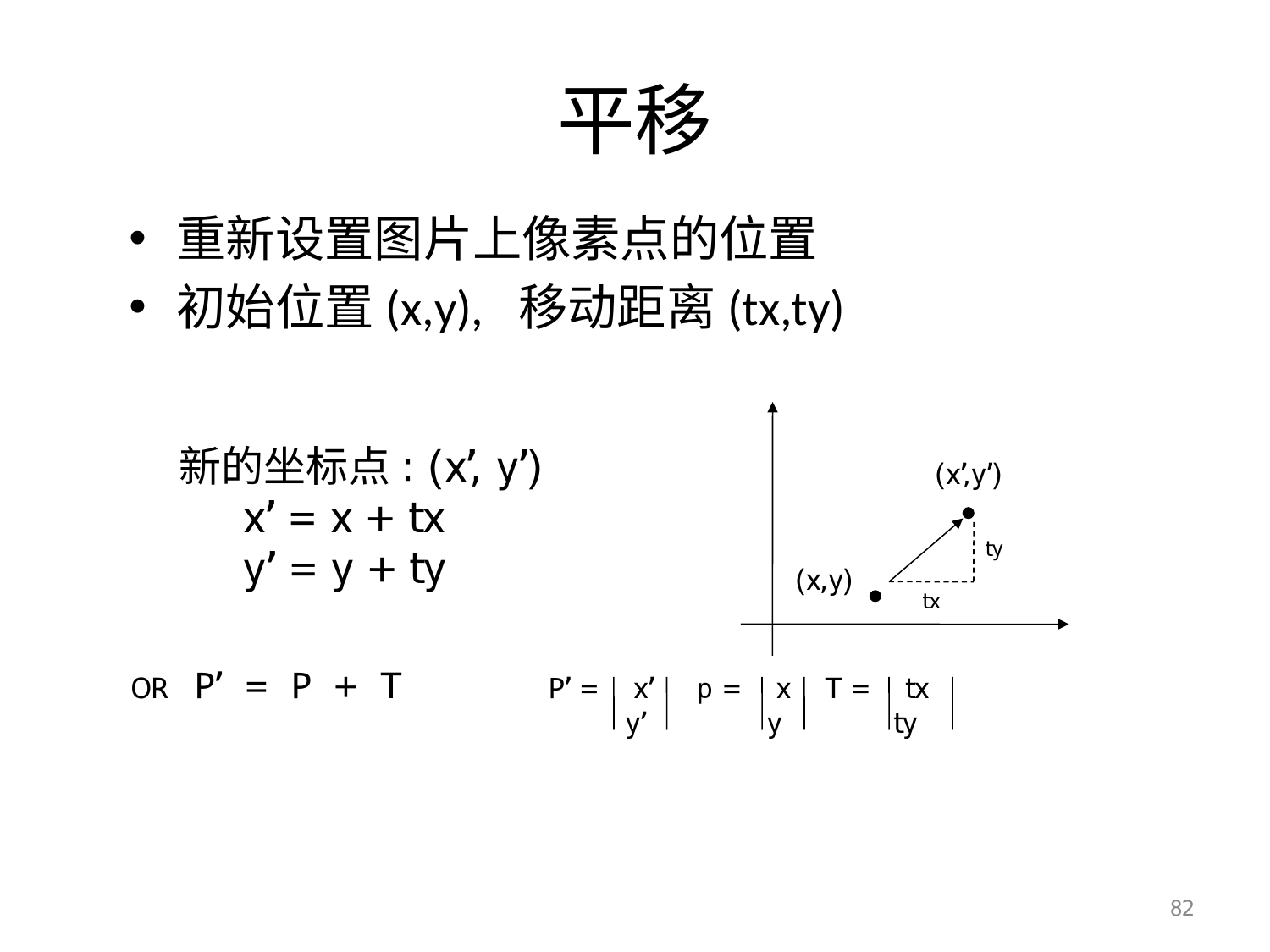

# 平移
重新设置图片上像素点的位置
初始位置(x,y),  移动距离(tx,ty)

新的坐标点: (x’, y’)
     x’ = x + tx
     y’ = y + ty
(x’,y’)

ty
(x,y)

tx

OR   P’  =  P  +  T                 P’ =    x’     p =    x    T =    tx
                                                         y’              y             ty

82